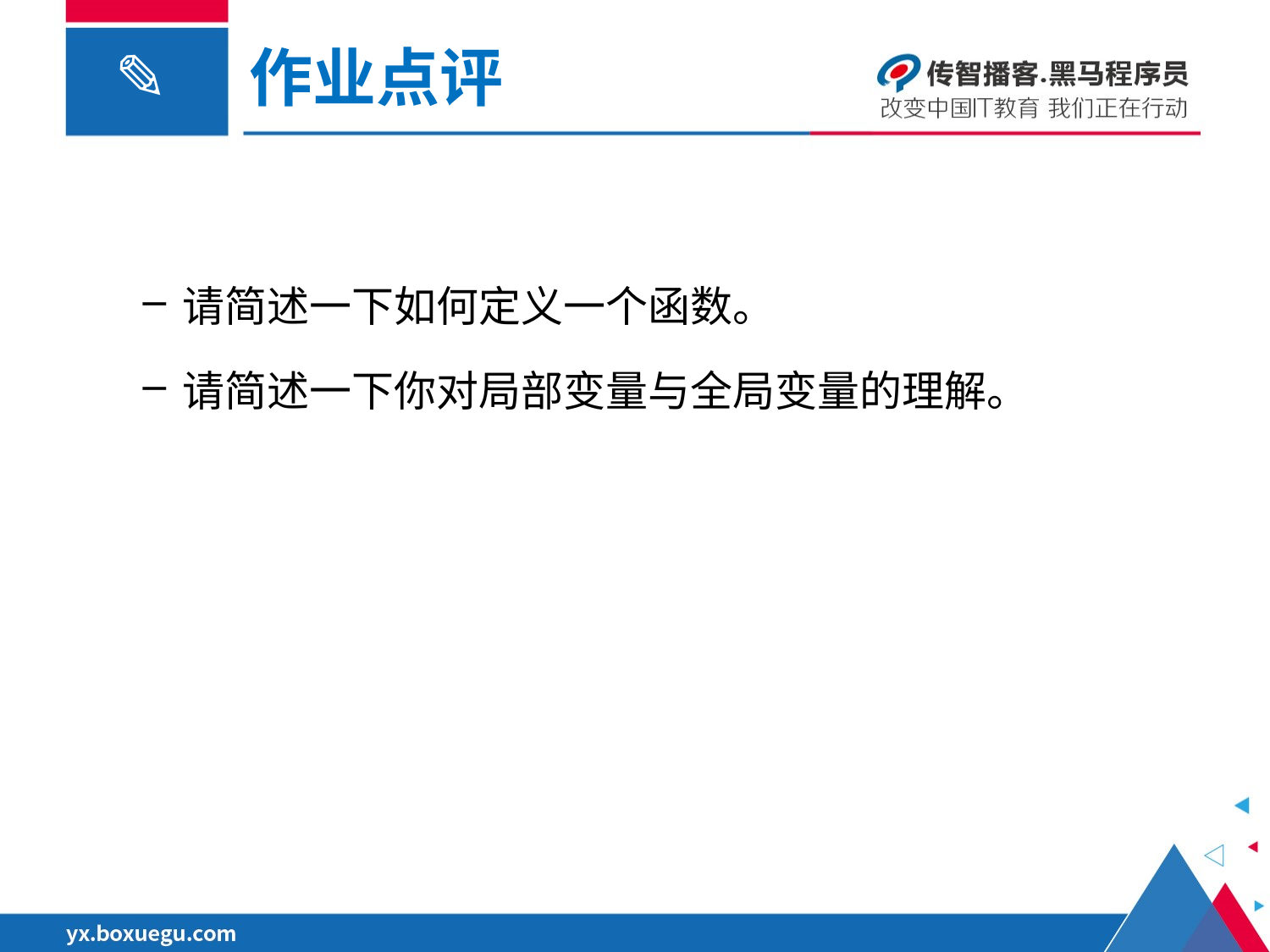

作业点评
请简述一下如何定义一个函数。
请简述一下你对局部变量与全局变量的理解。